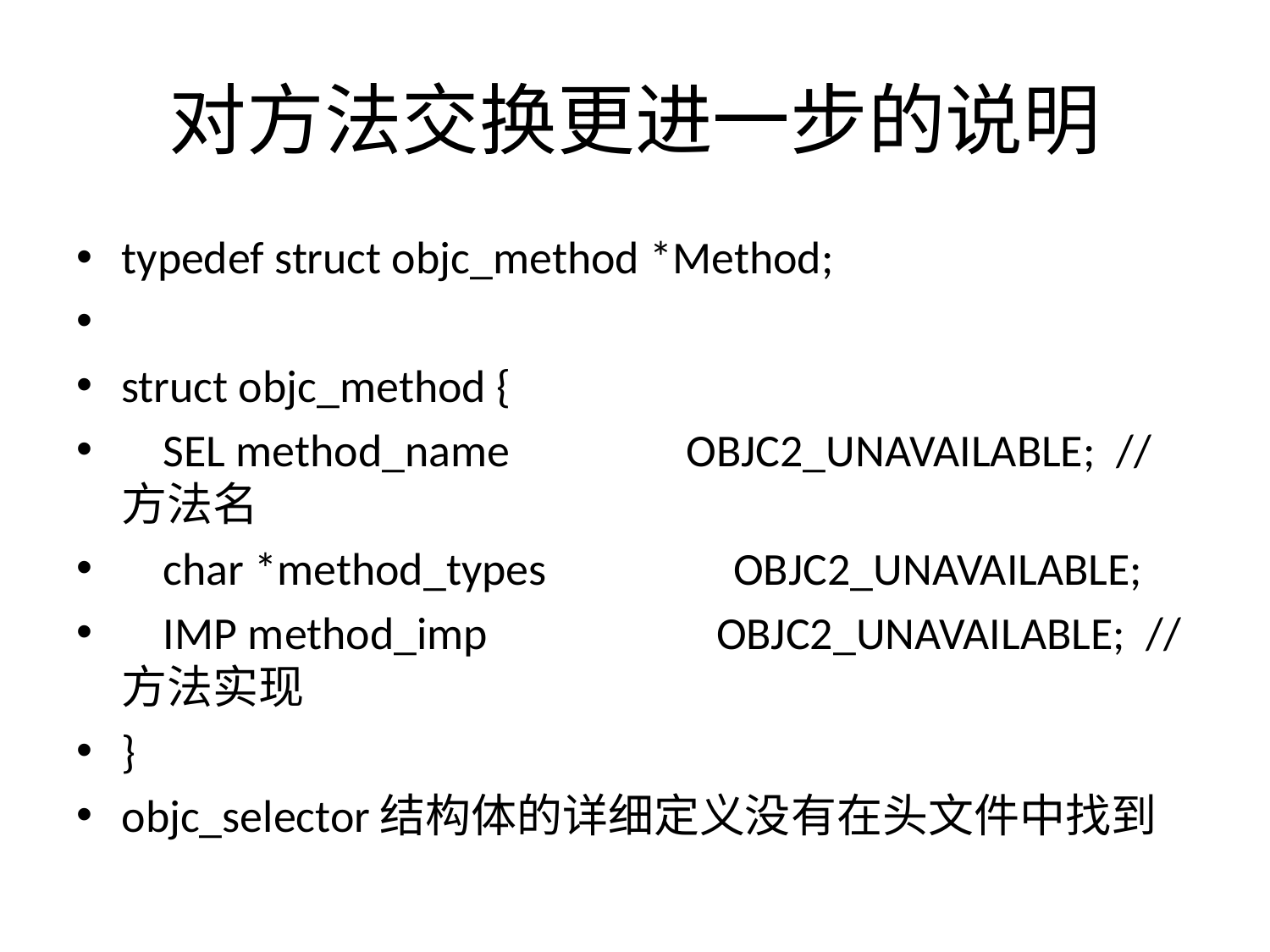

# 对方法交换更进一步的说明
typedef struct objc_method *Method;

struct objc_method {
    SEL method_name                 OBJC2_UNAVAILABLE;  // 方法名
    char *method_types                  OBJC2_UNAVAILABLE;
    IMP method_imp                      OBJC2_UNAVAILABLE;  // 方法实现
}
objc_selector结构体的详细定义没有在头文件中找到